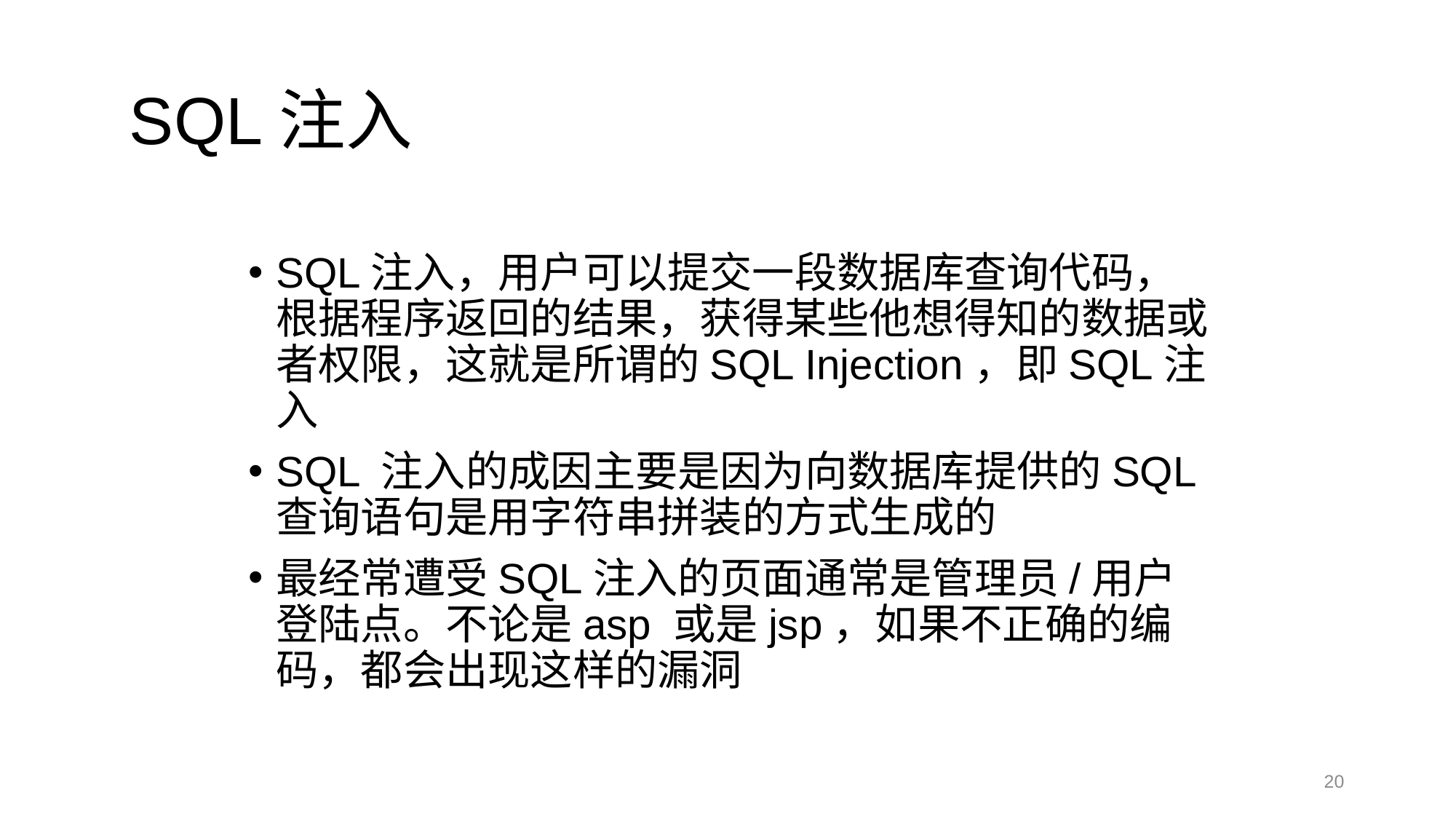

# SQL注入
SQL注入，用户可以提交一段数据库查询代码，根据程序返回的结果，获得某些他想得知的数据或者权限，这就是所谓的SQL Injection，即SQL注入
SQL 注入的成因主要是因为向数据库提供的SQL 查询语句是用字符串拼装的方式生成的
最经常遭受SQL注入的页面通常是管理员/用户登陆点。不论是asp 或是jsp，如果不正确的编码，都会出现这样的漏洞

20